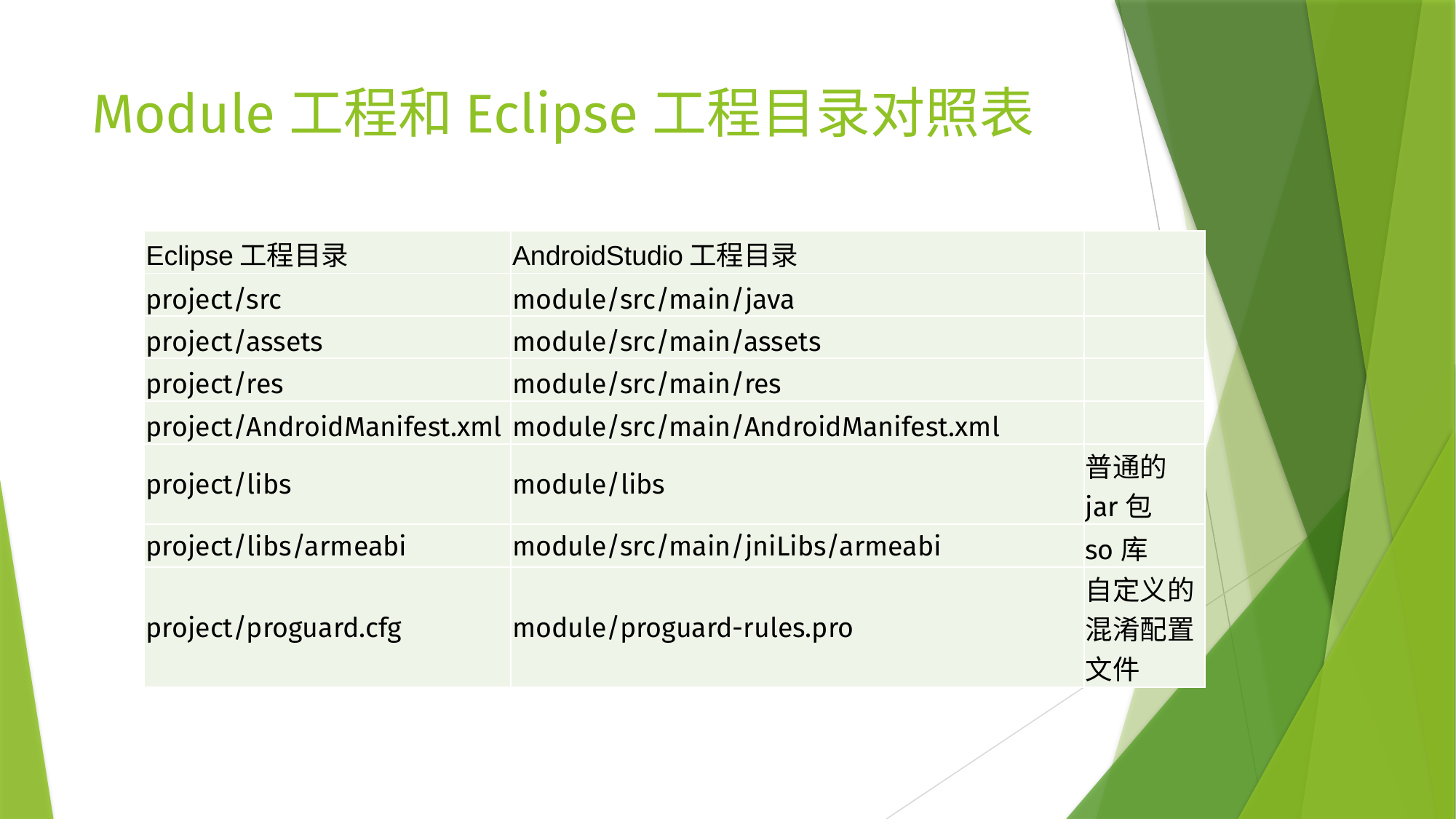

# Module工程和Eclipse工程目录对照表
| Eclipse工程目录 | AndroidStudio工程目录 |  |
| --- | --- | --- |
| project/src | module/src/main/java |  |
| project/assets | module/src/main/assets |  |
| project/res | module/src/main/res |  |
| project/AndroidManifest.xml | module/src/main/AndroidManifest.xml |  |
| project/libs | module/libs | 普通的jar包 |
| project/libs/armeabi | module/src/main/jniLibs/armeabi | so库 |
| project/proguard.cfg | module/proguard-rules.pro | 自定义的混淆配置文件 |